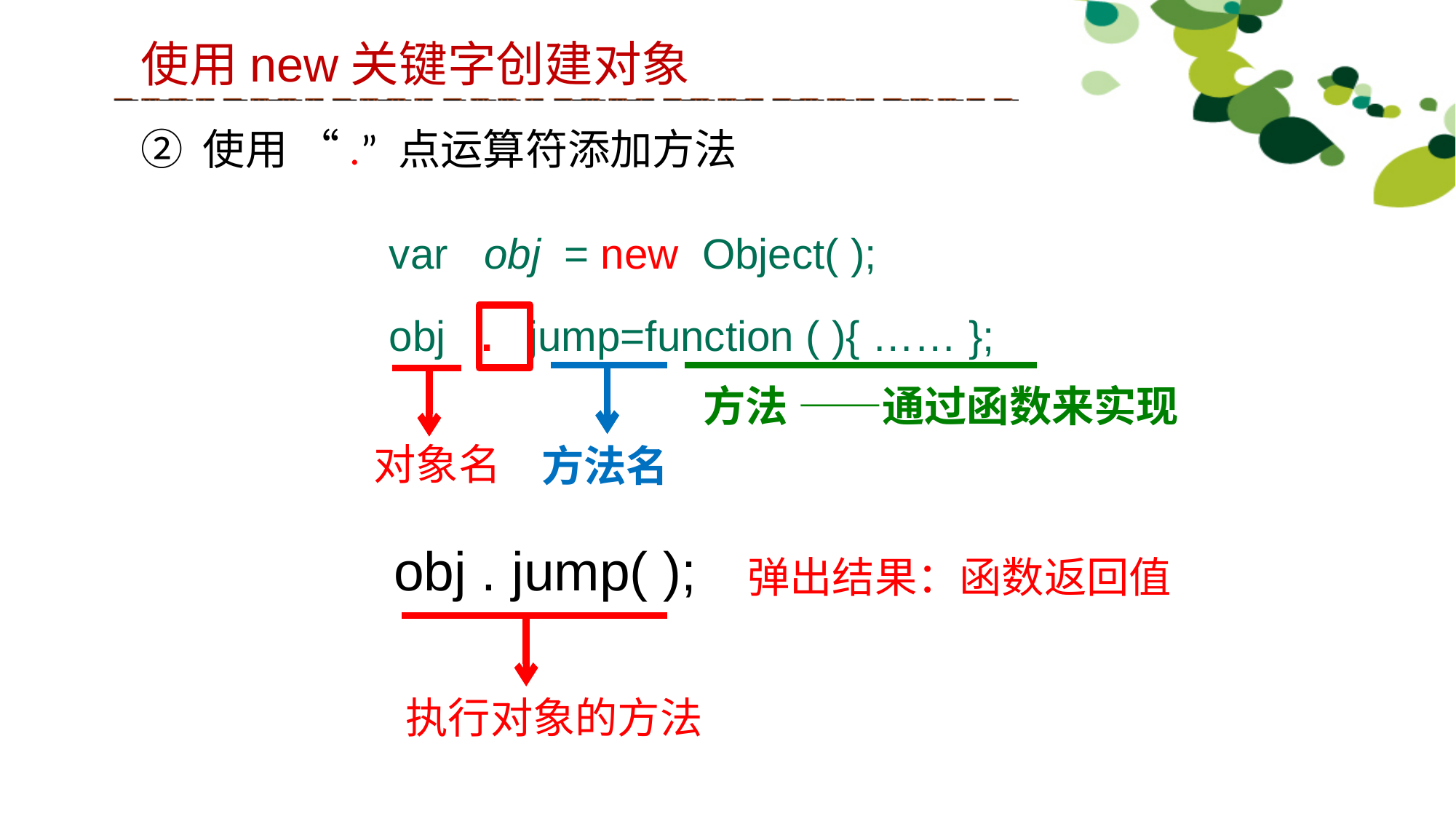

使用new关键字创建对象
② 使用 “.” 点运算符添加方法
         var   obj  = new  Object( );
         obj   .   jump=function ( ){ …… };

方法 ——通过函数来实现
对象名
方法名
obj . jump( );
弹出结果：函数返回值
执行对象的方法